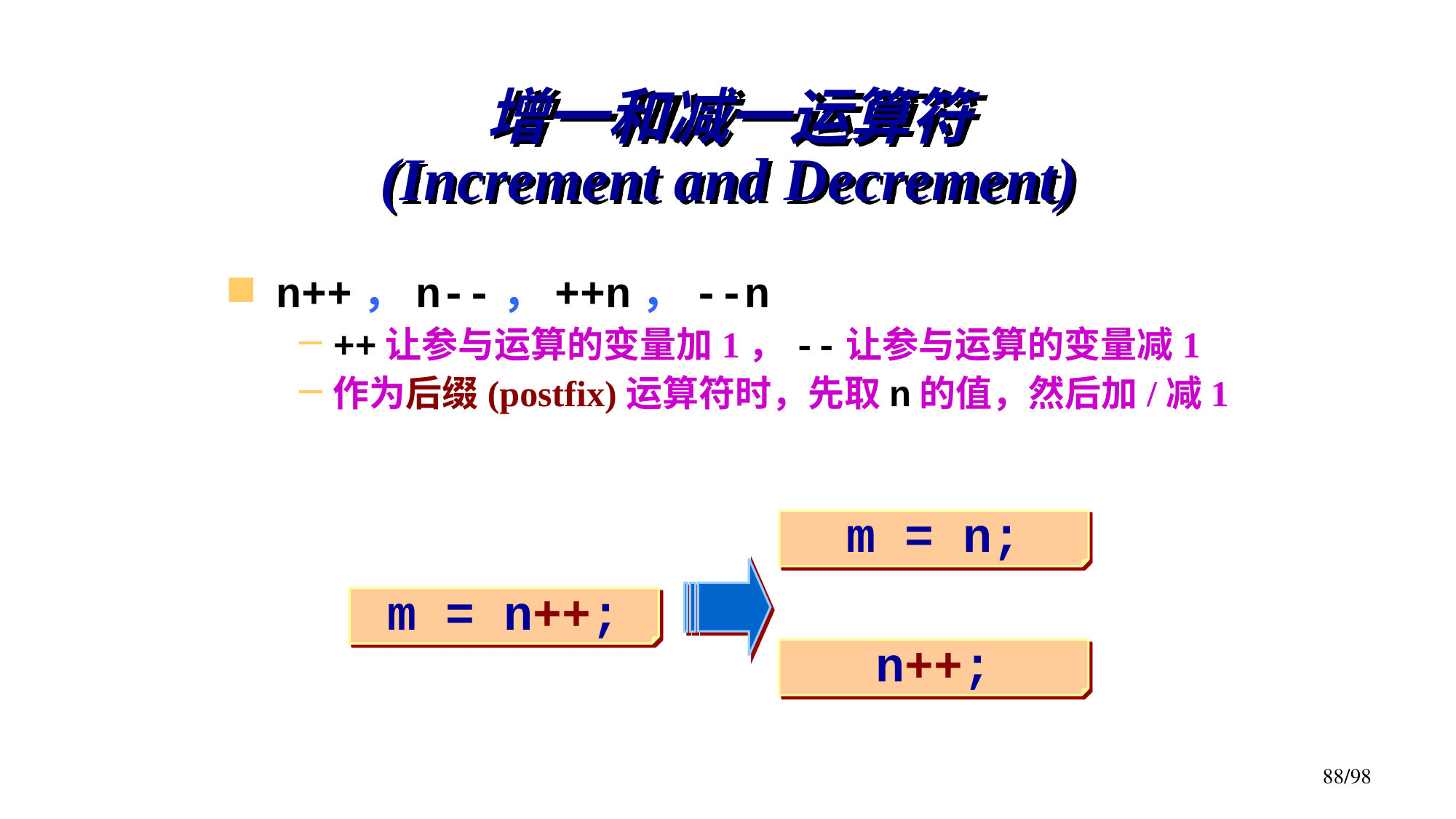

# 增一和减一运算符 (Increment and Decrement)
n++，n--，++n，--n
++让参与运算的变量加1，--让参与运算的变量减1
作为后缀(postfix)运算符时，先取n的值，然后加/减1
m = n;

m = n++;

n++;